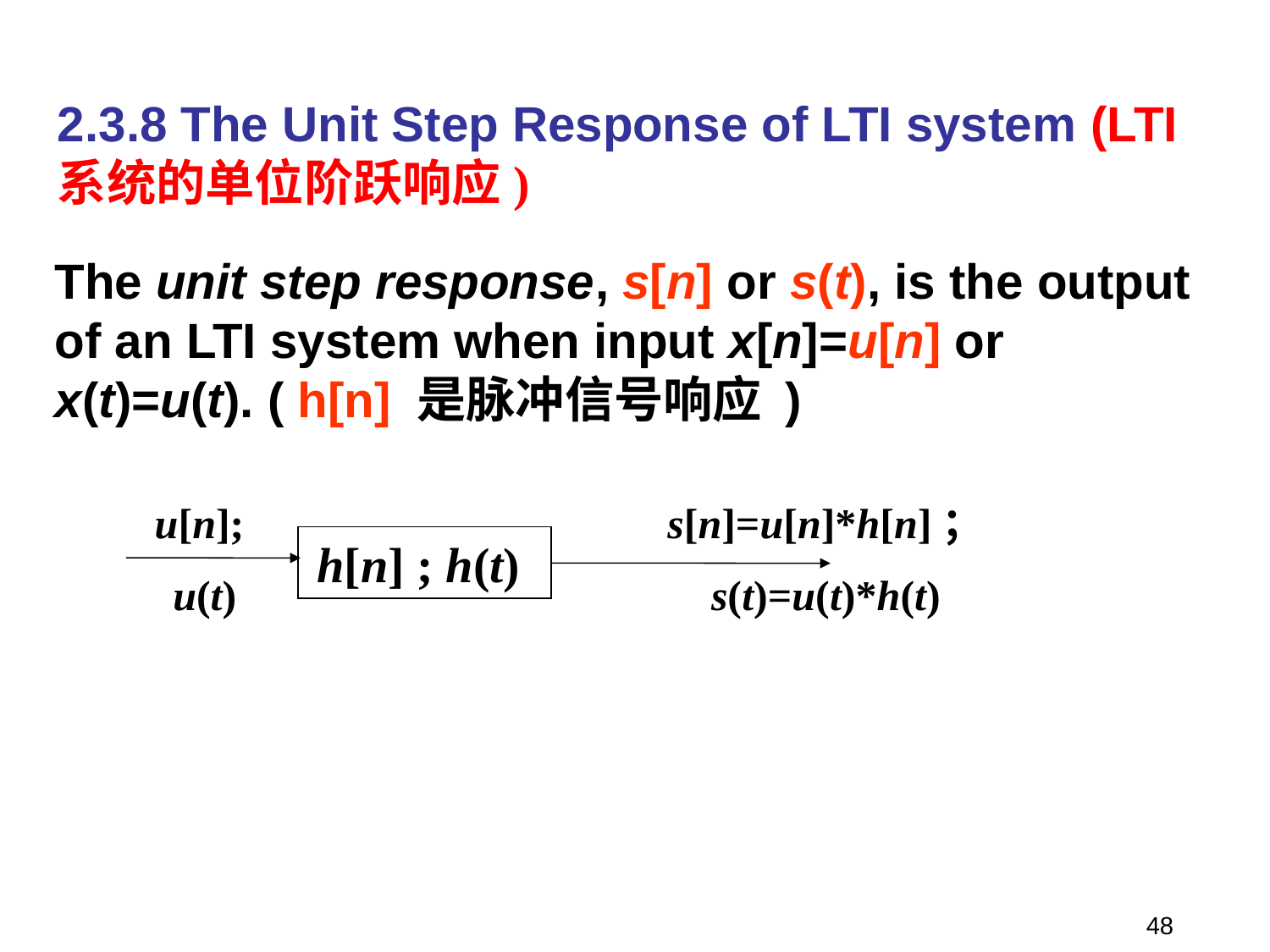

2.3.8 The Unit Step Response of LTI system (LTI系统的单位阶跃响应)
The unit step response, s[n] or s(t), is the output of an LTI system when input x[n]=u[n] or x(t)=u(t). ( h[n] 是脉冲信号响应 )
u[n];
 u(t)
s[n]=u[n]*h[n]；
s(t)=u(t)*h(t)
h[n] ; h(t)

48
48